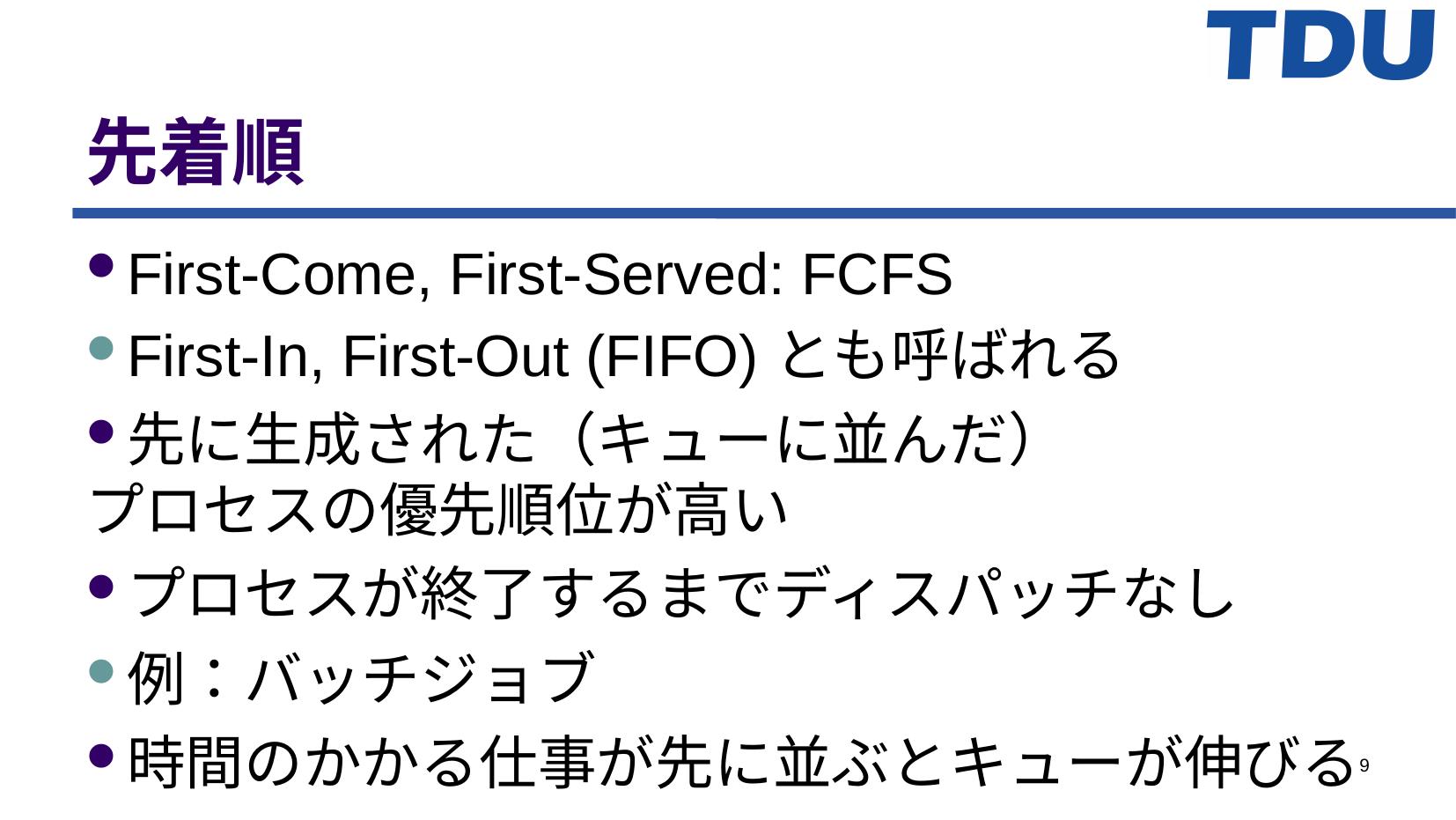

先着順
First-Come, First-Served: FCFS
First-In, First-Out (FIFO)とも呼ばれる
先に生成された（キューに並んだ）
プロセスの優先順位が高い
プロセスが終了するまでディスパッチなし
例：バッチジョブ
時間のかかる仕事が先に並ぶとキューが伸びる
9